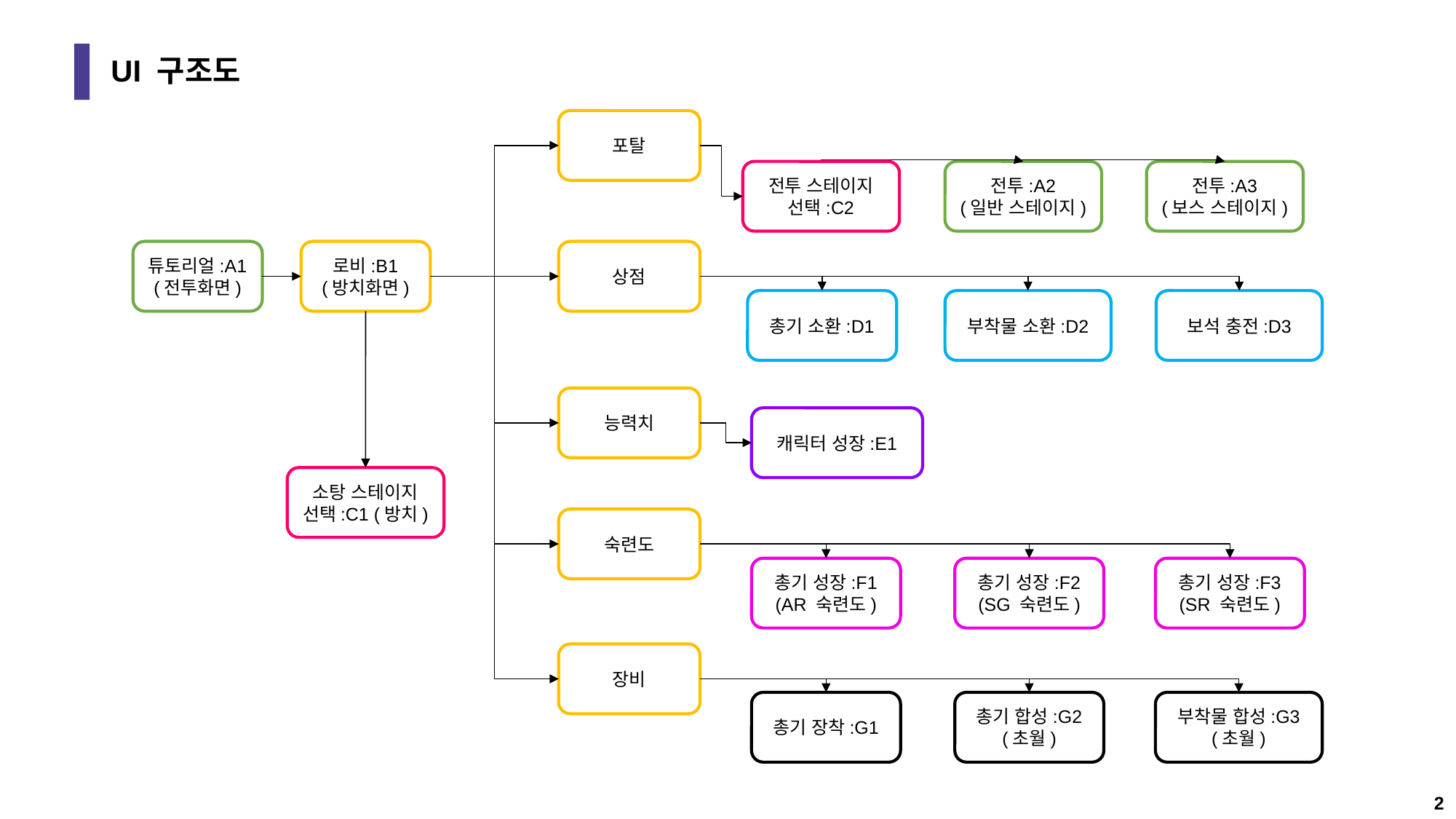

# UI 구조도
포탈
전투 스테이지 선택:C2
전투:A2
(일반 스테이지)
전투:A3
(보스 스테이지)
튜토리얼:A1
(전투화면)
로비:B1
(방치화면)
상점
총기 소환:D1
부착물 소환:D2
보석 충전:D3
능력치
캐릭터 성장:E1
소탕 스테이지 선택:C1 (방치)
숙련도
총기 성장:F1
(AR 숙련도)
총기 성장:F2
(SG 숙련도)
총기 성장:F3
(SR 숙련도)
장비
총기 장착:G1
총기 합성:G2 (초월)
부착물 합성:G3 (초월)